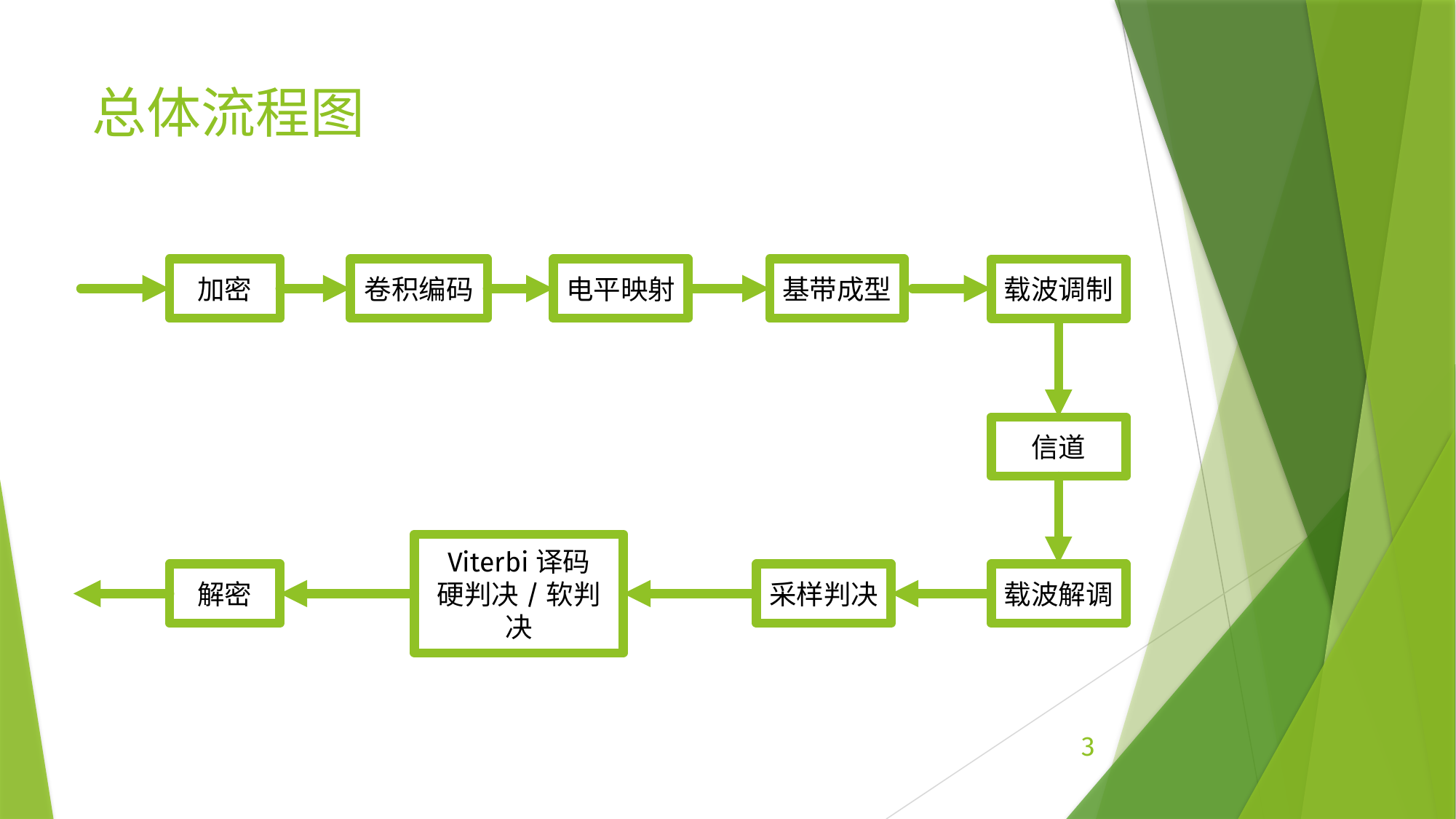

# 总体流程图
加密
卷积编码
电平映射
基带成型
载波调制
信道
Viterbi译码
硬判决/软判决
解密
采样判决
载波解调
3